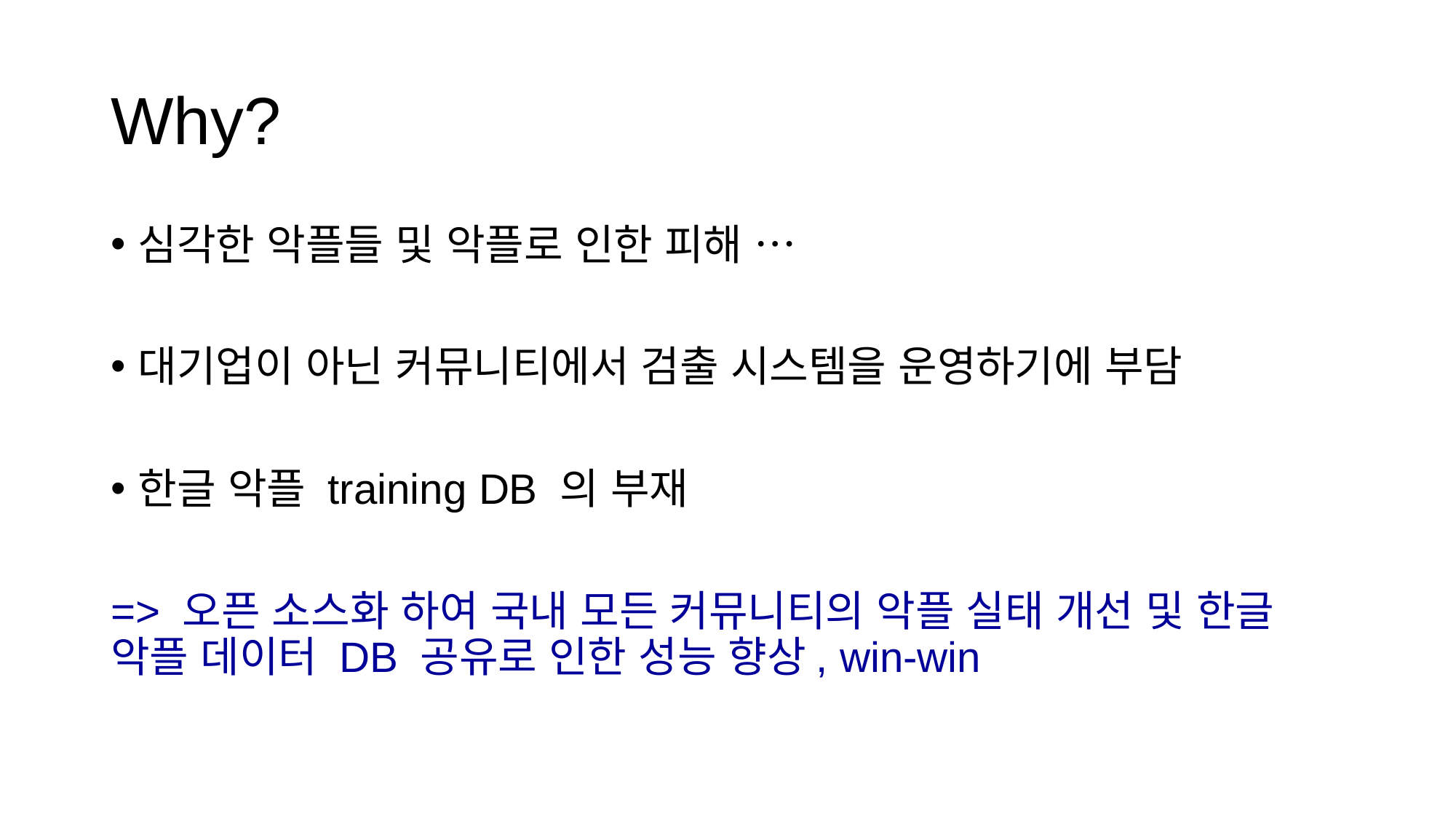

# Why?
심각한 악플들 및 악플로 인한 피해 …

대기업이 아닌 커뮤니티에서 검출 시스템을 운영하기에 부담

한글 악플 training DB 의 부재

=> 오픈 소스화 하여 국내 모든 커뮤니티의 악플 실태 개선 및 한글 악플 데이터 DB 공유로 인한 성능 향상, win-win